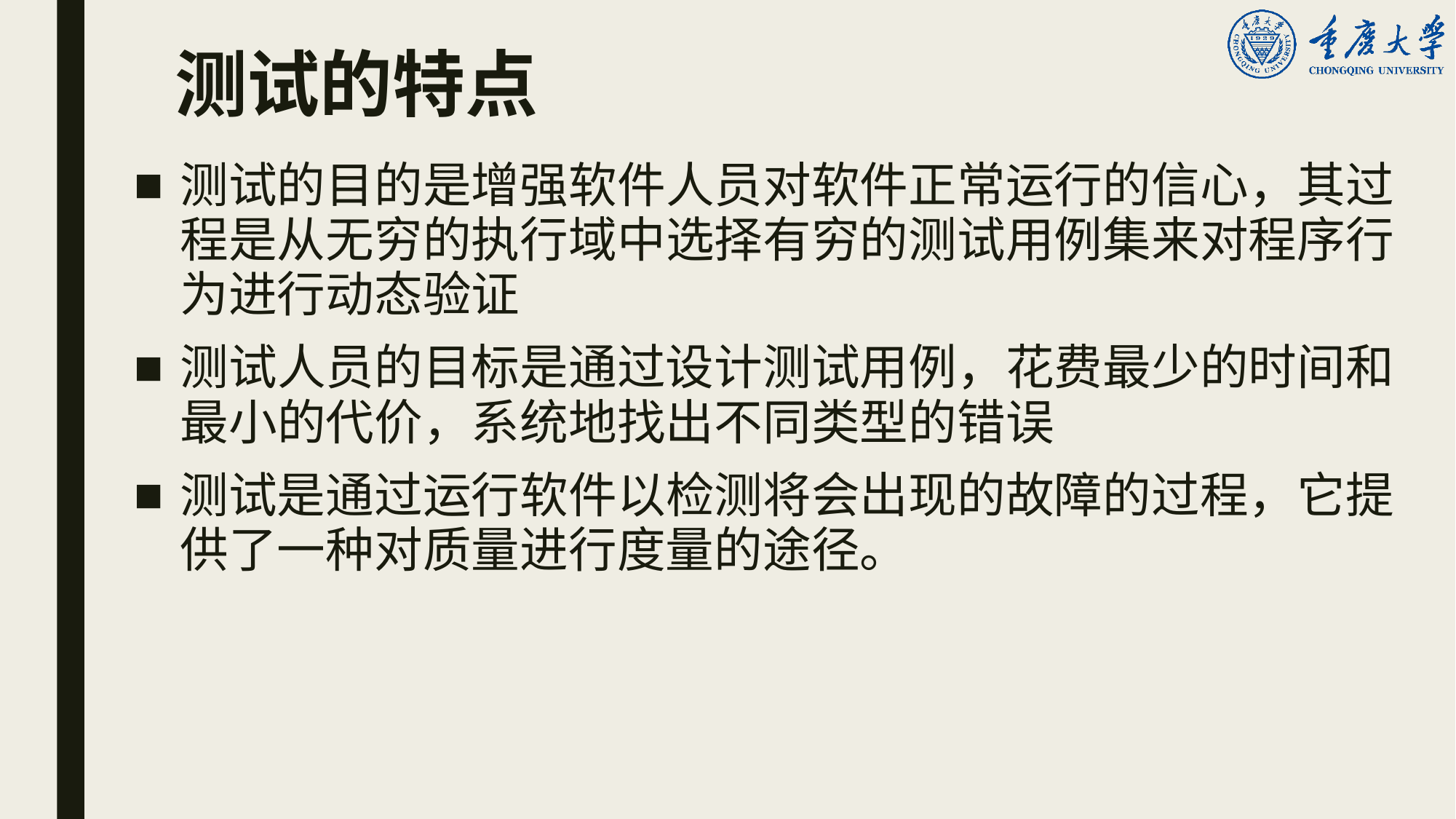

# 测试的特点
测试的目的是增强软件人员对软件正常运行的信心，其过程是从无穷的执行域中选择有穷的测试用例集来对程序行为进行动态验证
测试人员的目标是通过设计测试用例，花费最少的时间和最小的代价，系统地找出不同类型的错误
测试是通过运行软件以检测将会出现的故障的过程，它提供了一种对质量进行度量的途径。